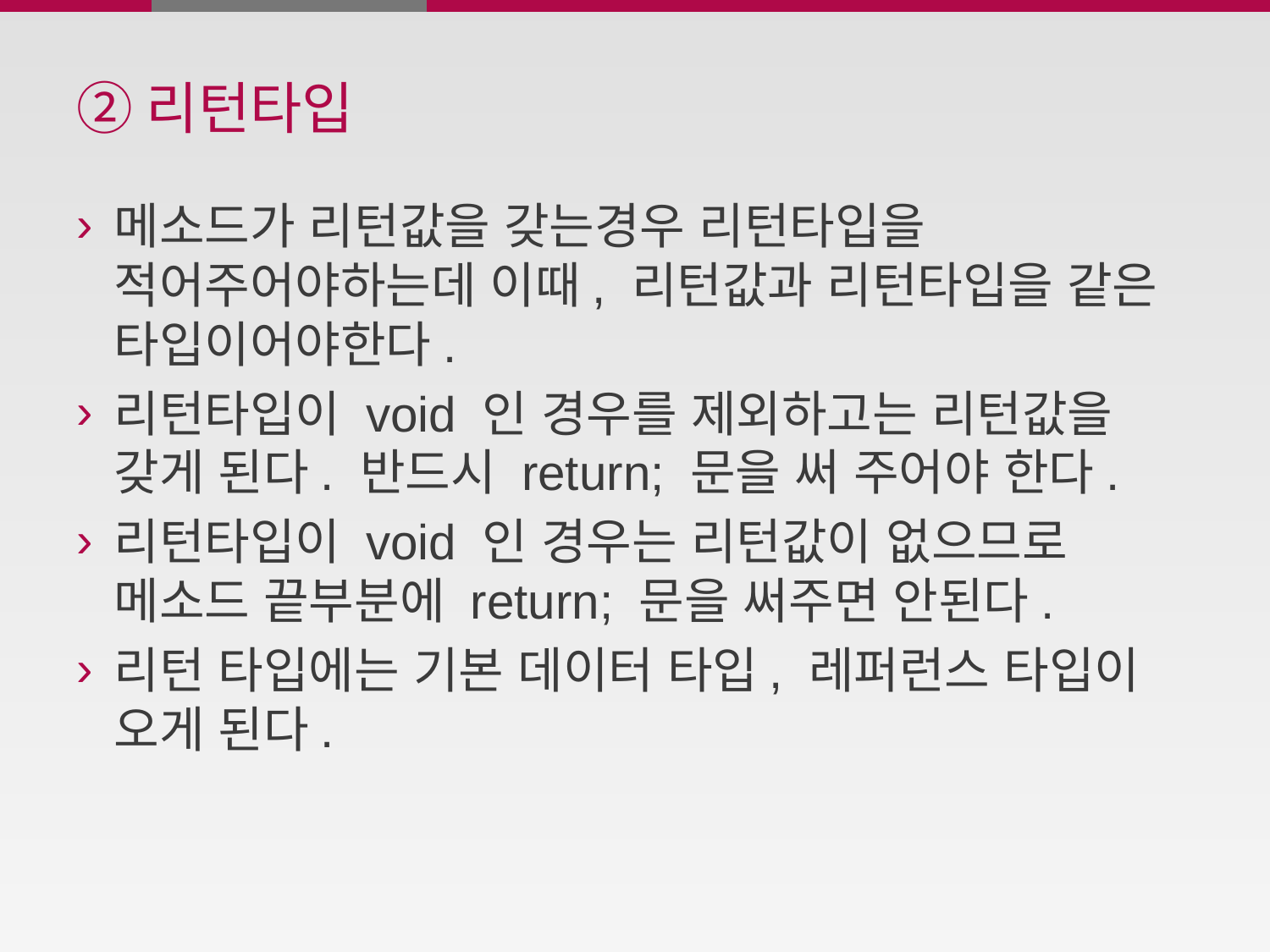

# ②리턴타입
메소드가 리턴값을 갖는경우 리턴타입을 적어주어야하는데 이때, 리턴값과 리턴타입을 같은 타입이어야한다.
리턴타입이 void 인 경우를 제외하고는 리턴값을 갖게 된다. 반드시 return; 문을 써 주어야 한다.
리턴타입이 void 인 경우는 리턴값이 없으므로 메소드 끝부분에 return; 문을 써주면 안된다.
리턴 타입에는 기본 데이터 타입, 레퍼런스 타입이 오게 된다.